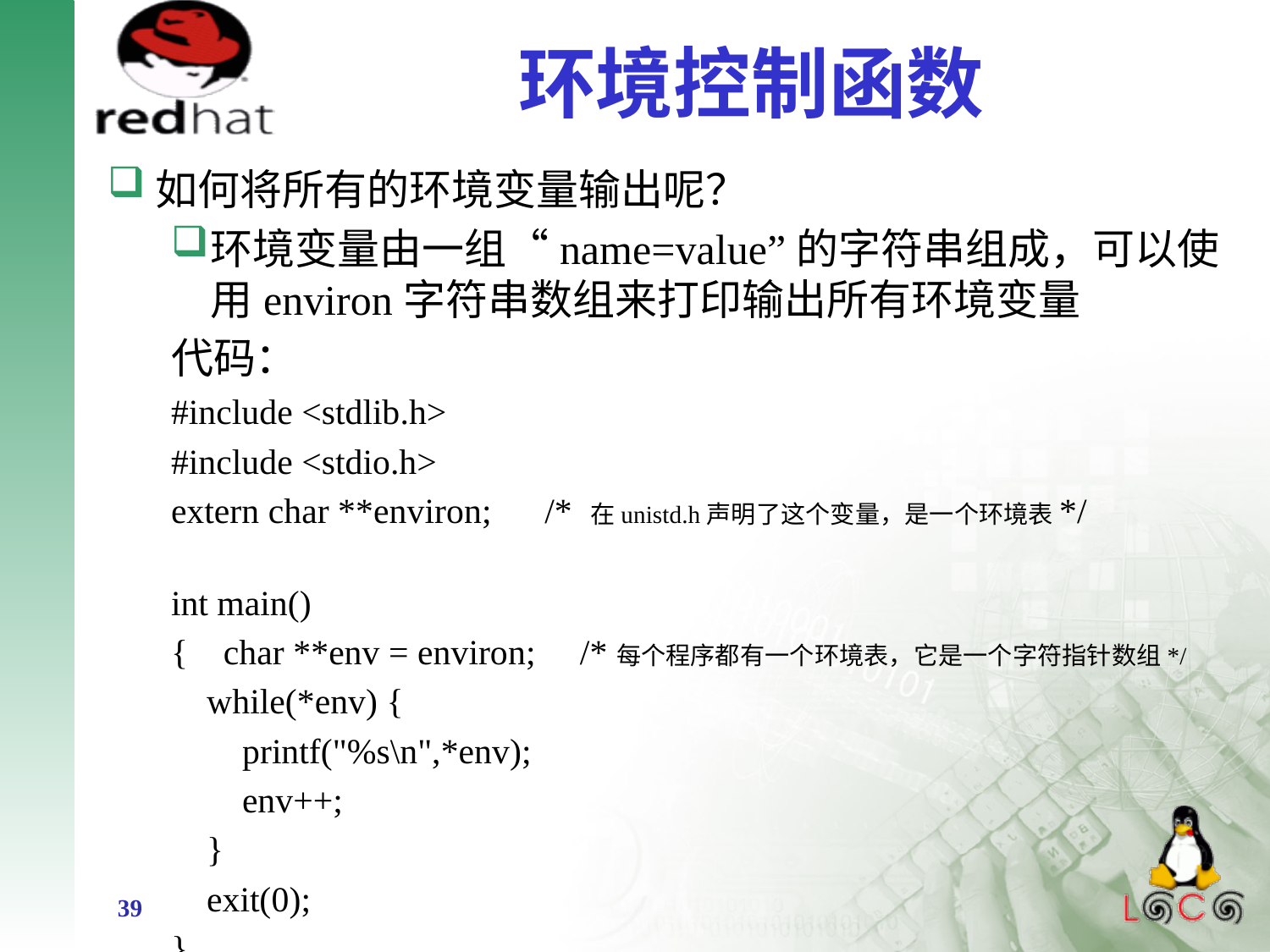

# 环境控制函数
如何将所有的环境变量输出呢？
环境变量由一组“name=value”的字符串组成，可以使用environ字符串数组来打印输出所有环境变量
代码：
#include <stdlib.h>
#include <stdio.h>
extern char **environ;      /* 在unistd.h声明了这个变量，是一个环境表*/
int main()
{    char **env = environ;     /*每个程序都有一个环境表，它是一个字符指针数组*/
    while(*env) {
        printf("%s\n",*env);
        env++;
    }
    exit(0);
}

39